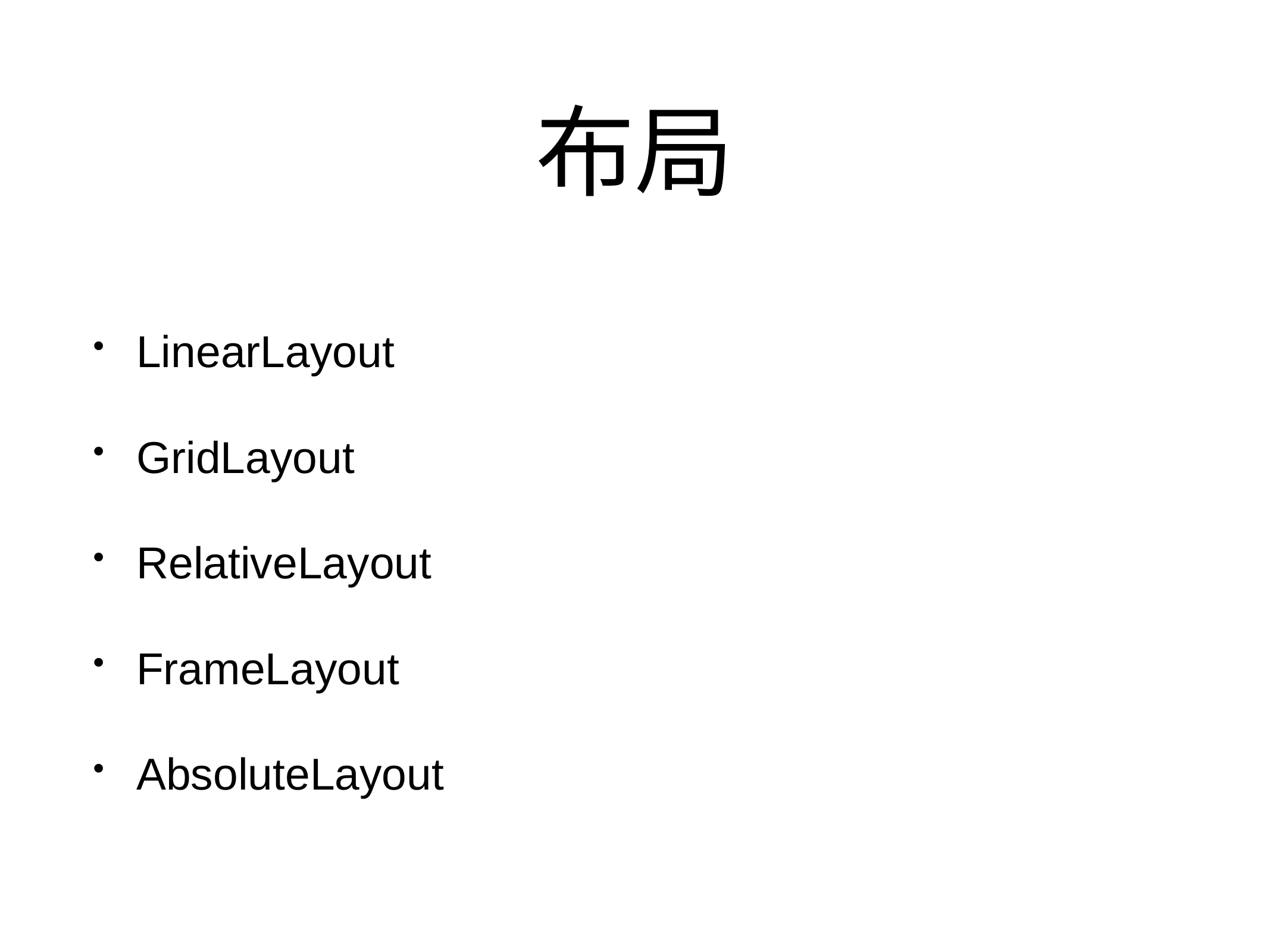

# 布局
LinearLayout
GridLayout
RelativeLayout
FrameLayout
AbsoluteLayout